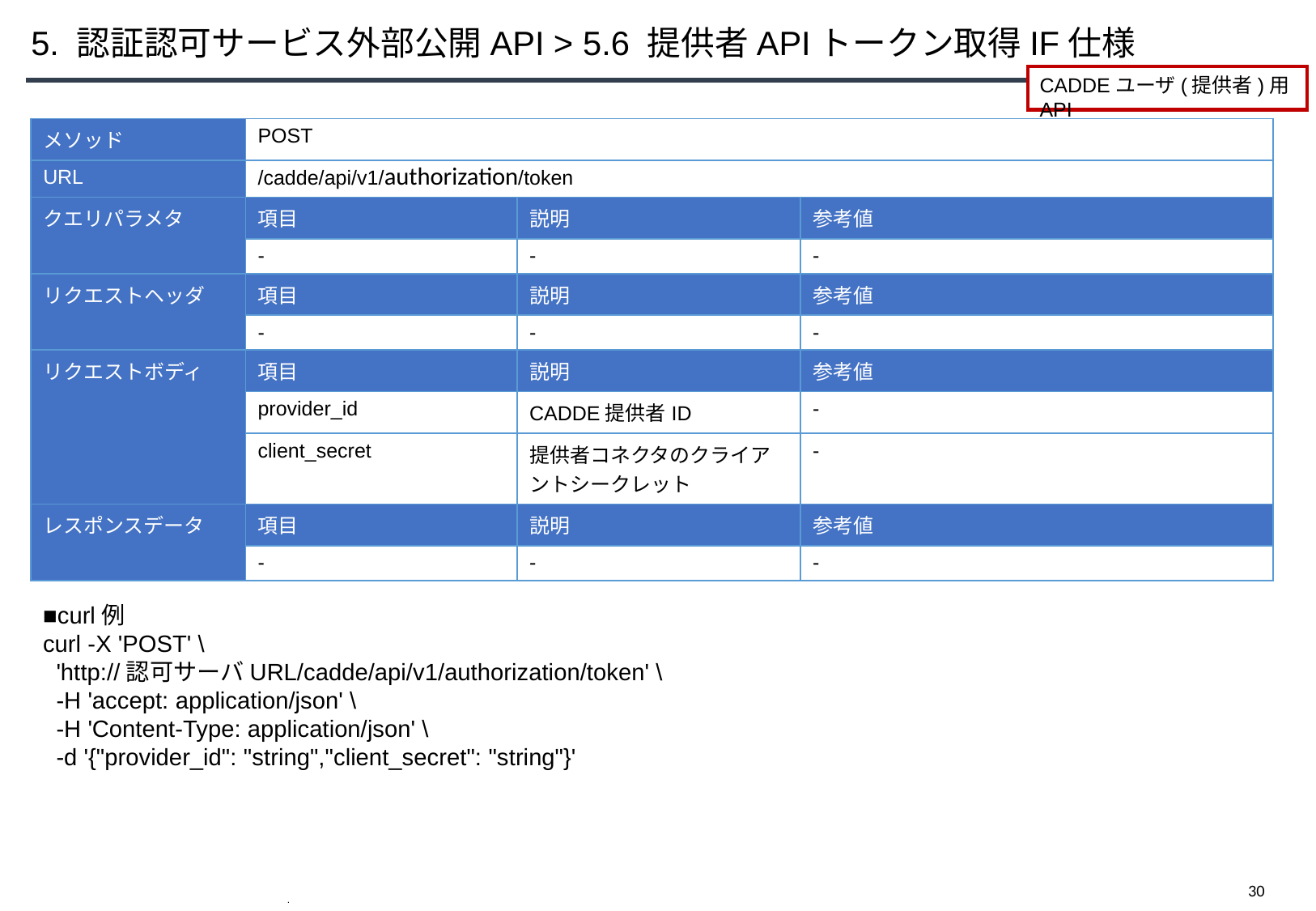

# 5. 認証認可サービス外部公開API > 5.6 提供者APIトークン取得IF仕様
CADDEユーザ(提供者)用API
| メソッド | POST |  |  |
| --- | --- | --- | --- |
| URL | /cadde/api/v1/authorization/token |  |  |
| クエリパラメタ | 項目 | 説明 | 参考値 |
|  | - | - | - |
| リクエストヘッダ | 項目 | 説明 | 参考値 |
|  | - | - | - |
| リクエストボディ | 項目 | 説明 | 参考値 |
|  | provider\_id | CADDE提供者ID | - |
|  | client\_secret | 提供者コネクタのクライアントシークレット | - |
| レスポンスデータ | 項目 | 説明 | 参考値 |
|  | - | - | - |
■curl例
curl -X 'POST' \
  'http://認可サーバURL/cadde/api/v1/authorization/token' \
  -H 'accept: application/json' \
  -H 'Content-Type: application/json' \
  -d '{"provider_id": "string","client_secret": "string"}'